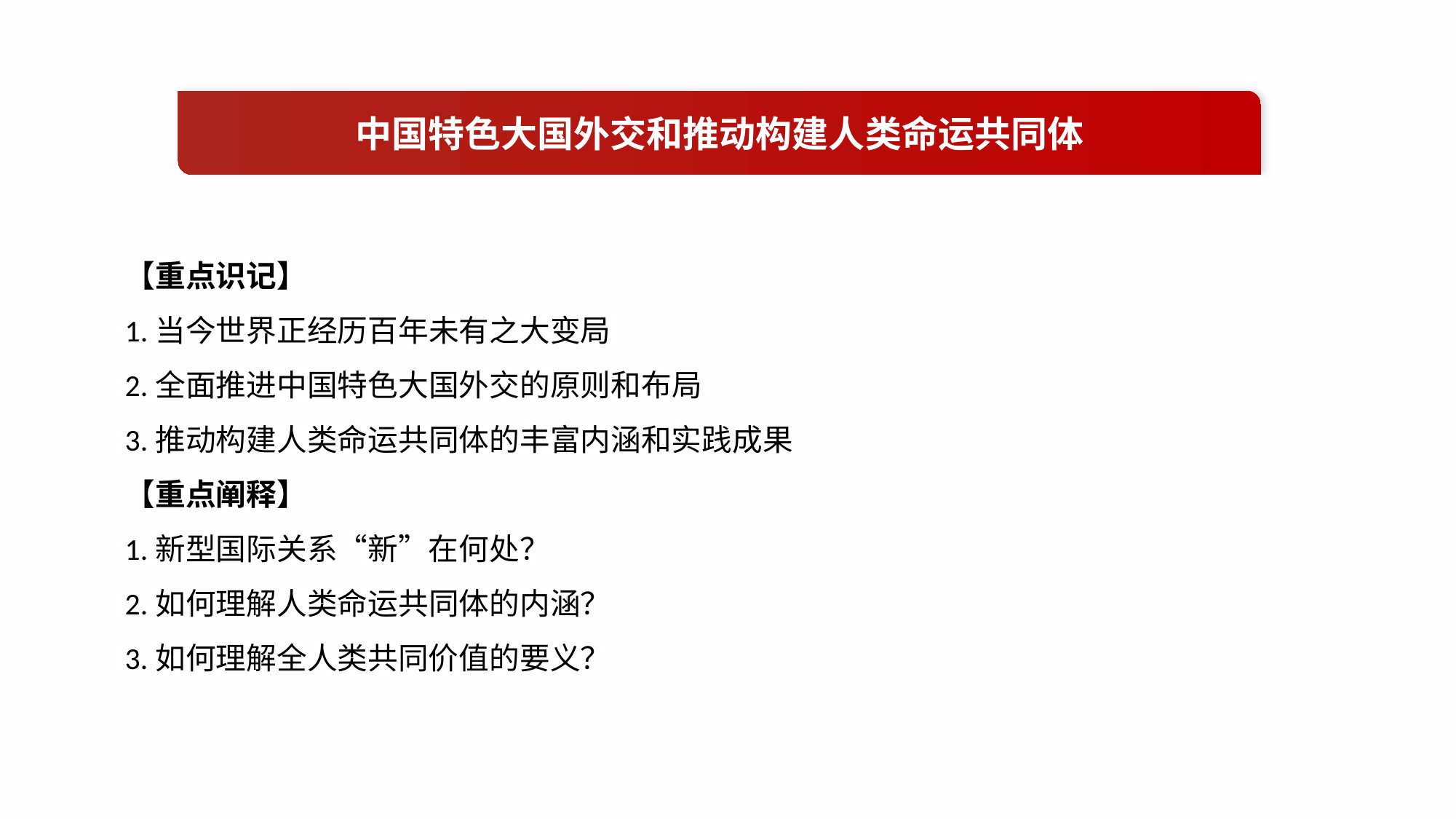

中国特色大国外交和推动构建人类命运共同体
【重点识记】
1.当今世界正经历百年未有之大变局
2.全面推进中国特色大国外交的原则和布局
3.推动构建人类命运共同体的丰富内涵和实践成果
【重点阐释】
1.新型国际关系“新”在何处？
2.如何理解人类命运共同体的内涵？
3.如何理解全人类共同价值的要义？